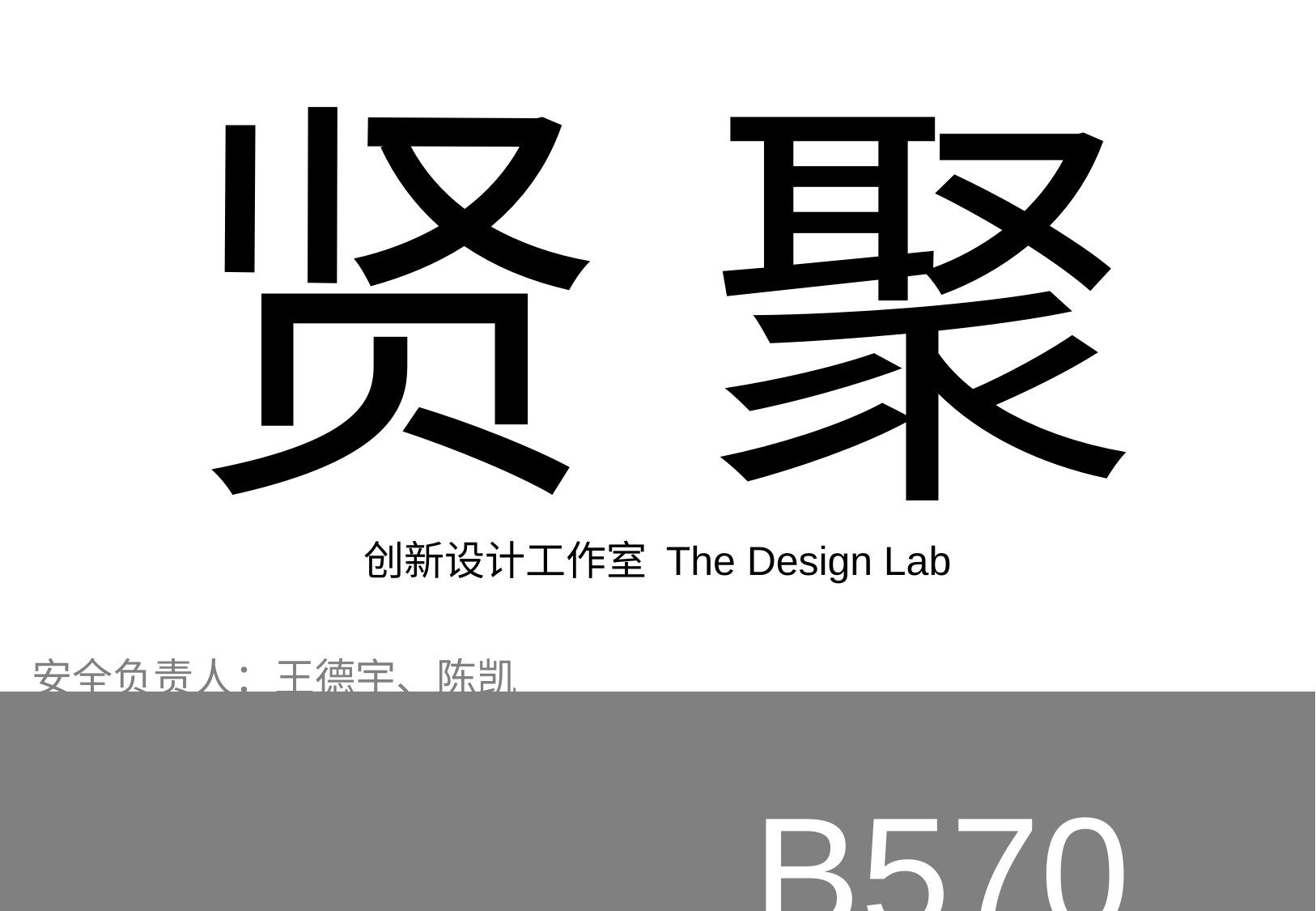

贤 聚
创新设计工作室 The Design Lab
安全负责人：王德宇、陈凯
B570